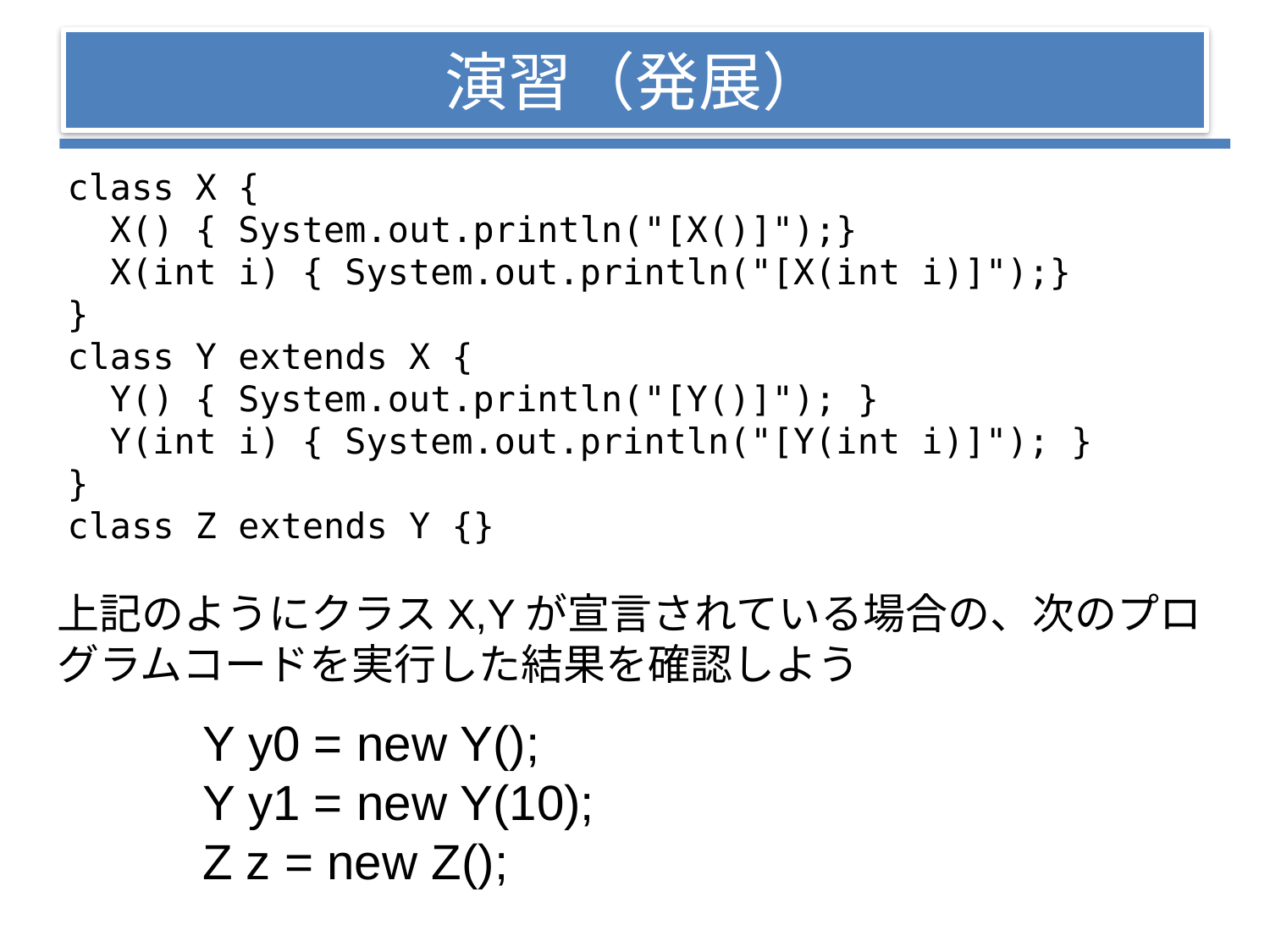

# 演習（発展）
class X {
  X() { System.out.println("[X()]");}
  X(int i) { System.out.println("[X(int i)]");}
}
class Y extends X {
  Y() { System.out.println("[Y()]"); }
  Y(int i) { System.out.println("[Y(int i)]"); }
}
class Z extends Y {}
上記のようにクラスX,Yが宣言されている場合の、次のプログラムコードを実行した結果を確認しよう
Y y0 = new Y();
Y y1 = new Y(10);
Z z = new Z();